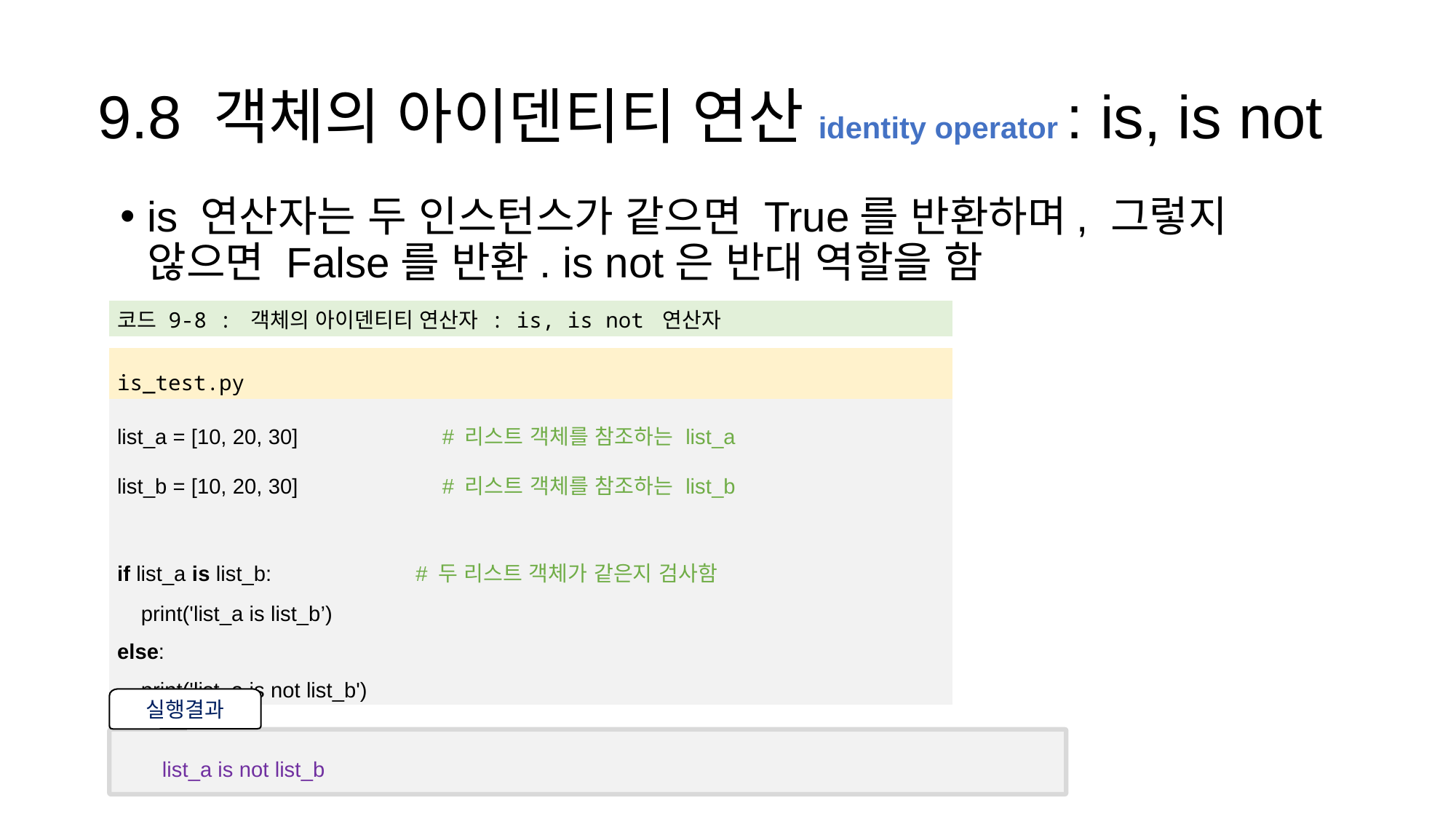

# 9.8 객체의 아이덴티티 연산identity operator : is, is not
is 연산자는 두 인스턴스가 같으면 True를 반환하며, 그렇지 않으면 False를 반환. is not은 반대 역할을 함

| 코드 9-8 : 객체의 아이덴티티 연산자 : is, is not 연산자 |
| --- |
|  |
| is\_test.py |
| list\_a = [10, 20, 30] # 리스트 객체를 참조하는 list\_a list\_b = [10, 20, 30] # 리스트 객체를 참조하는 list\_b if list\_a is list\_b: # 두 리스트 객체가 같은지 검사함 print('list\_a is list\_b’) else: print('list\_a is not list\_b') |
실행결과

list_a is not list_b